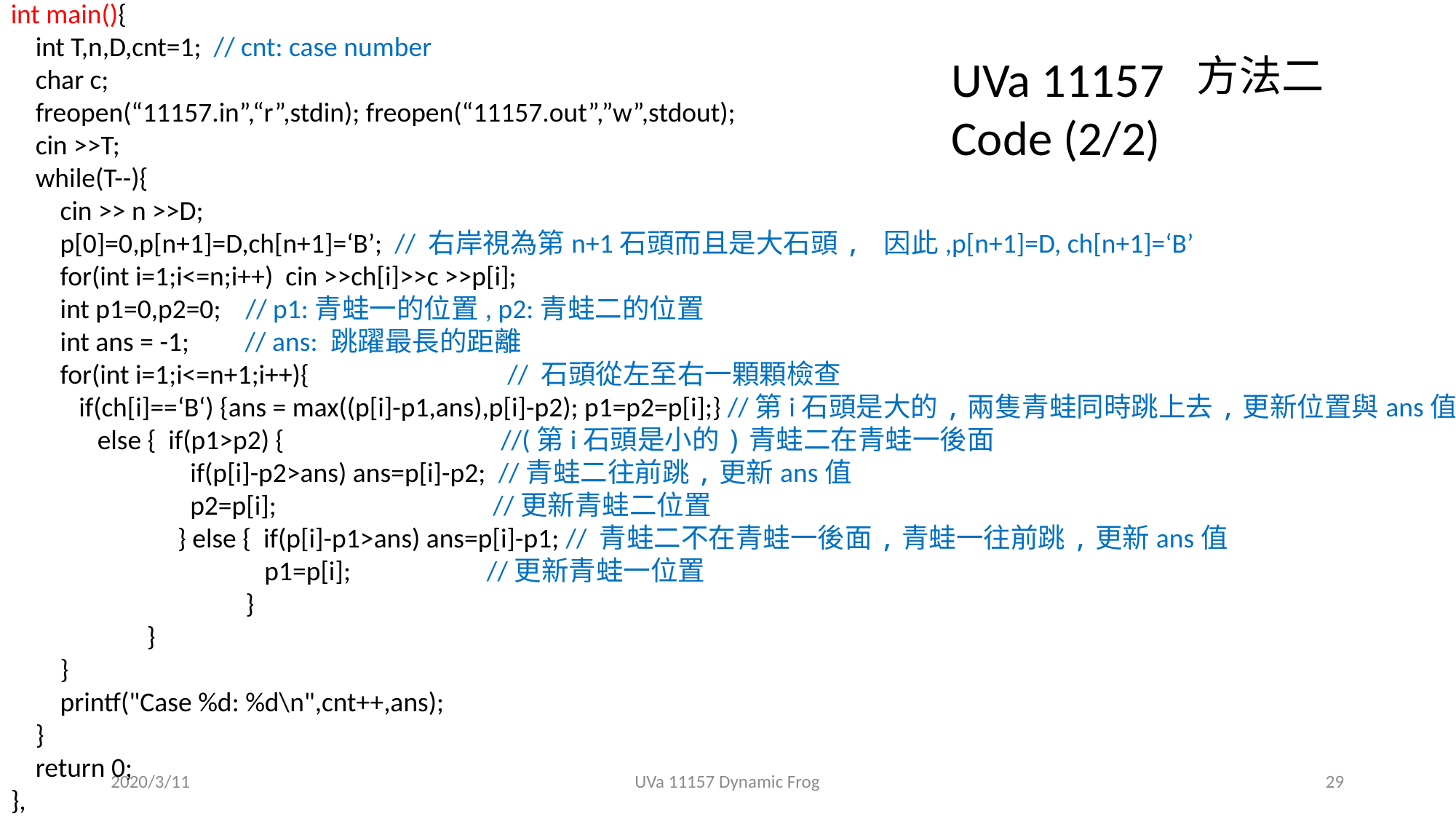

int main(){
    int T,n,D,cnt=1;  // cnt: case number
    char c;
    freopen(“11157.in”,“r”,stdin); freopen(“11157.out”,”w”,stdout);
    cin >>T;
    while(T--){
        cin >> n >>D;
        p[0]=0,p[n+1]=D,ch[n+1]=‘B’;  // 右岸視為第n+1石頭而且是大石頭, 因此,p[n+1]=D, ch[n+1]=‘B’
        for(int i=1;i<=n;i++)  cin >>ch[i]>>c >>p[i];
        int p1=0,p2=0;    // p1:青蛙一的位置, p2:青蛙二的位置
        int ans = -1;         // ans: 跳躍最長的距離
        for(int i=1;i<=n+1;i++){                                // 石頭從左至右一顆顆檢查
           if(ch[i]==‘B‘) {ans = max((p[i]-p1,ans),p[i]-p2); p1=p2=p[i];} //第i石頭是大的,兩隻青蛙同時跳上去,更新位置與ans值
              else {  if(p1>p2) {                                   //(第i石頭是小的)青蛙二在青蛙一後面
                             if(p[i]-p2>ans) ans=p[i]-p2;  //青蛙二往前跳,更新ans值
                             p2=p[i];                                   //更新青蛙二位置
                           } else {  if(p[i]-p1>ans) ans=p[i]-p1; // 青蛙二不在青蛙一後面,青蛙一往前跳,更新ans值
                                         p1=p[i];                      //更新青蛙一位置
                                      }
                      }
        }
        printf("Case %d: %d\n",cnt++,ans);
    }
    return 0;
},
UVa 11157 Code (2/2)
方法二
2020/3/11
UVa 11157 Dynamic Frog
29